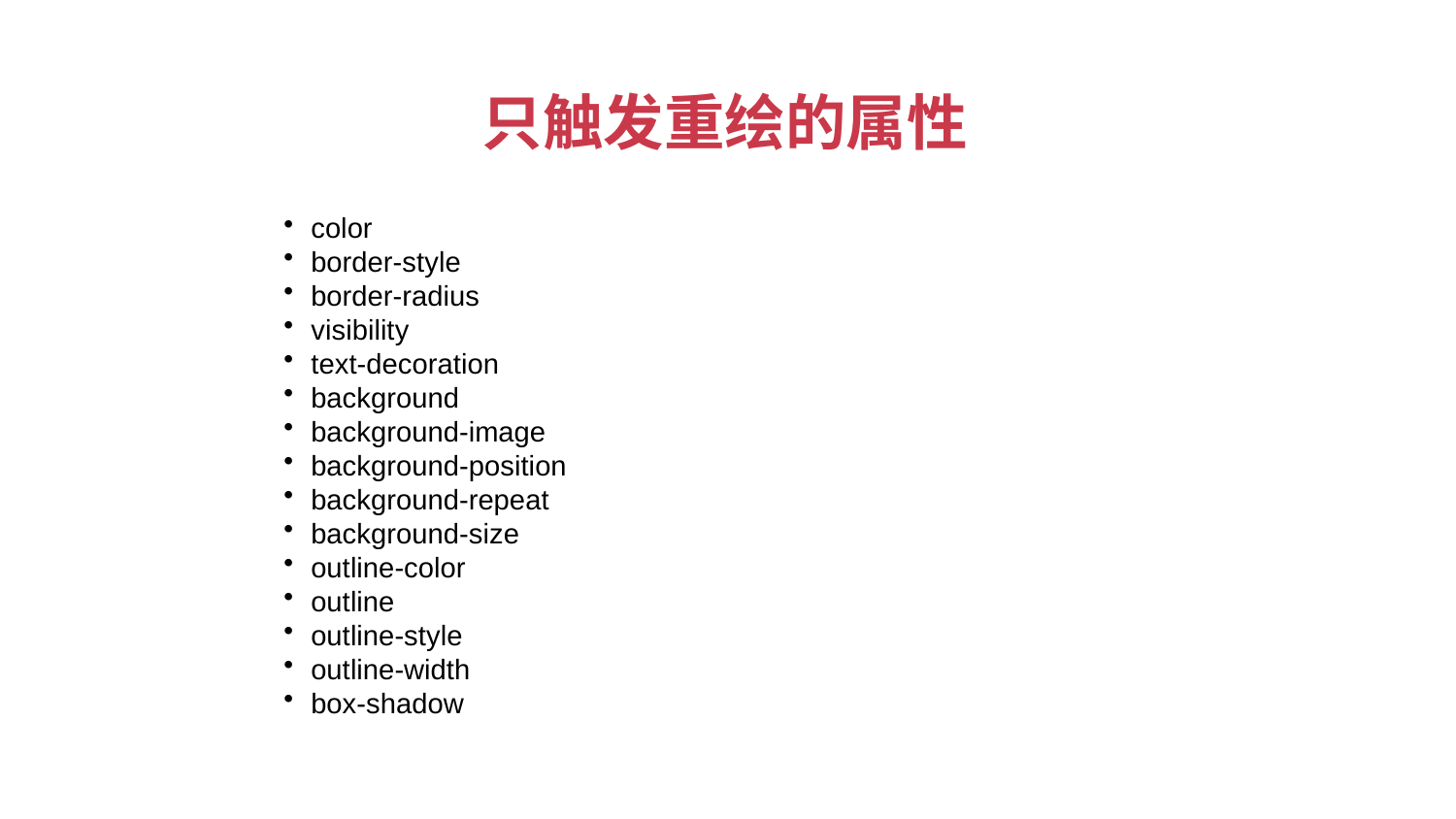

只触发重绘的属性
color
border-style
border-radius
visibility
text-decoration
background
background-image
background-position
background-repeat
background-size
outline-color
outline
outline-style
outline-width
box-shadow